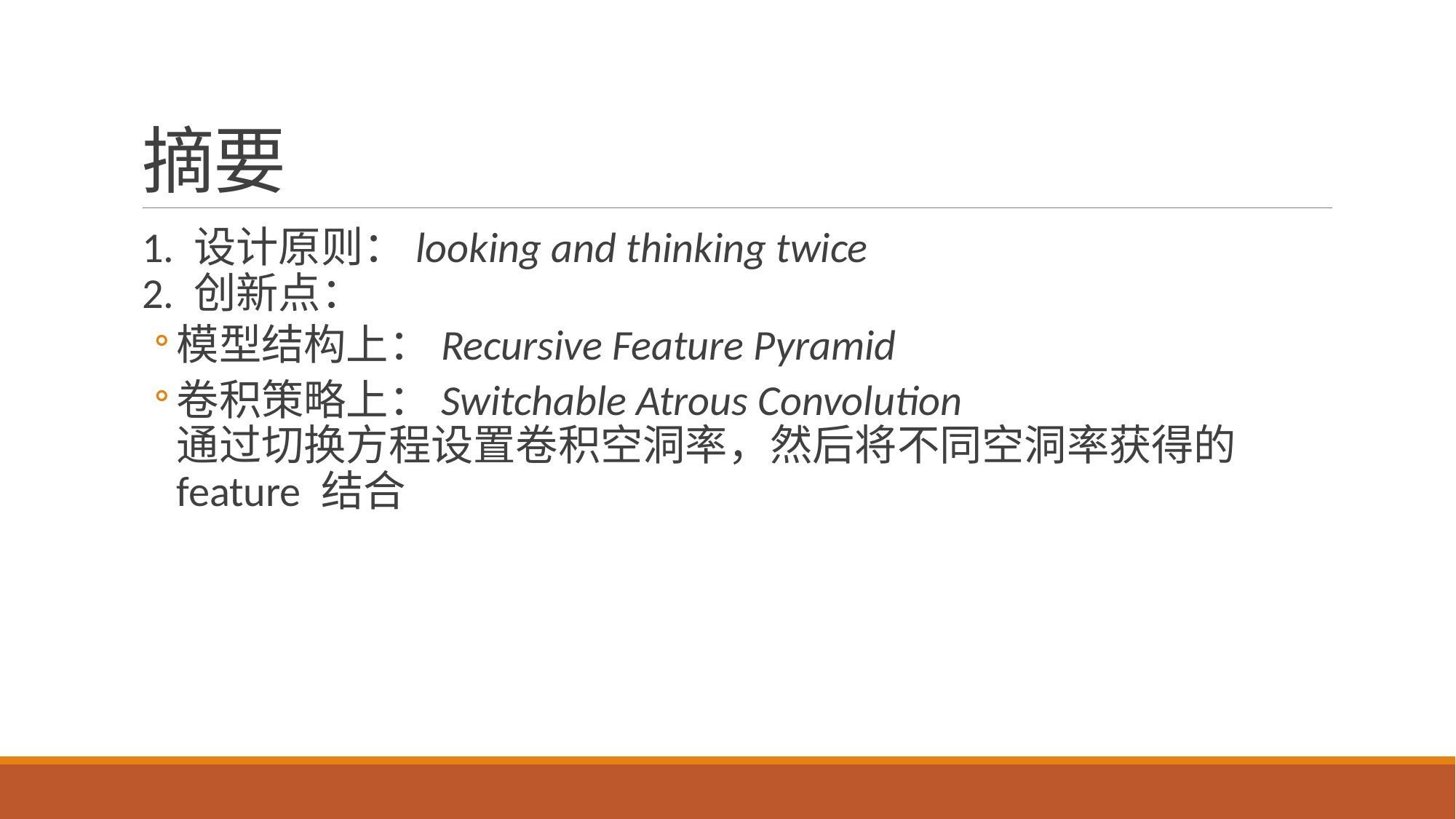

# 摘要
1. 设计原则：looking and thinking twice
2. 创新点：
模型结构上：Recursive Feature Pyramid
卷积策略上：Switchable Atrous Convolution
通过切换方程设置卷积空洞率，然后将不同空洞率获得的feature 结合